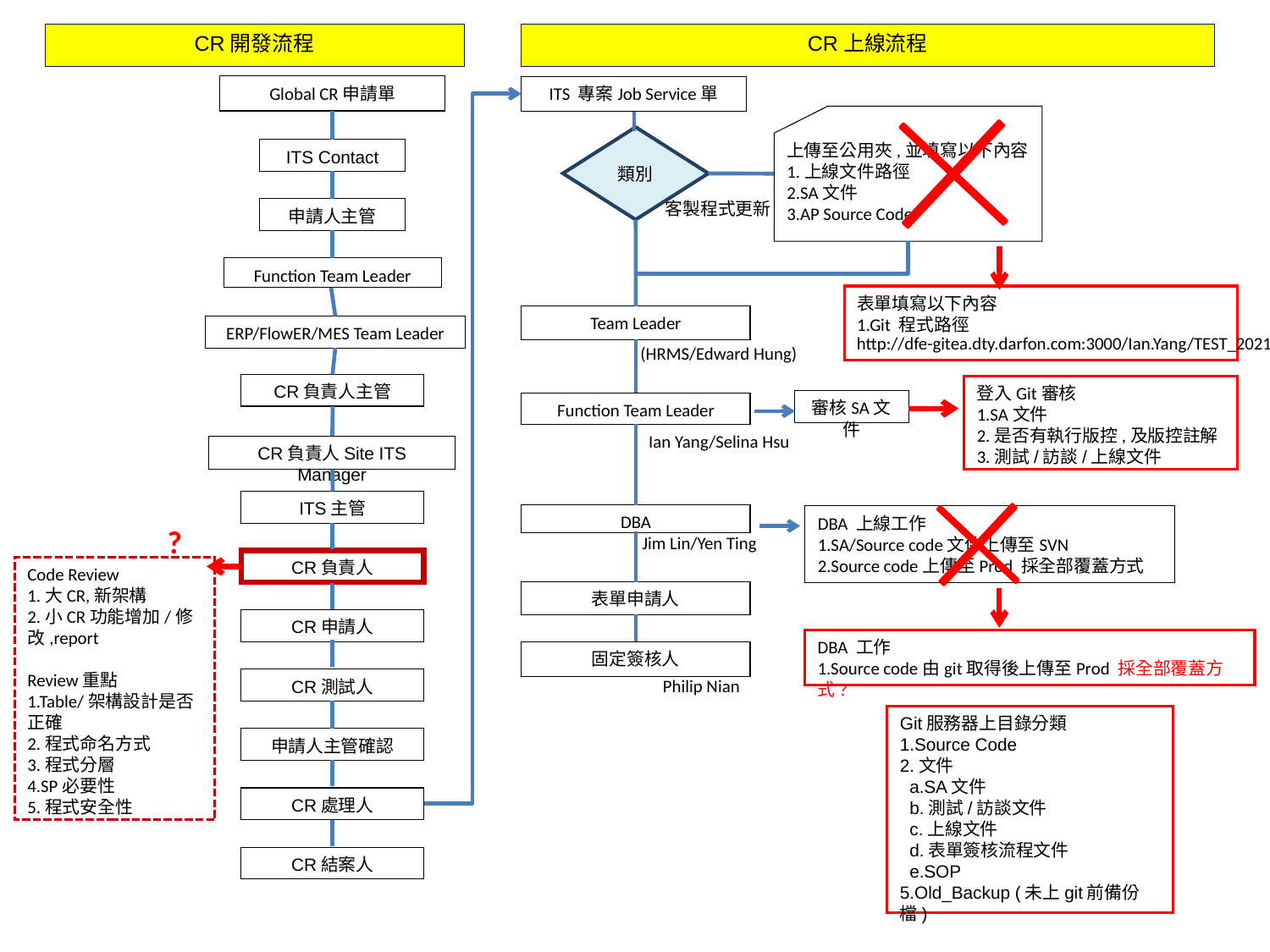

CR處理人階段
Global CR
CR開發流程
CR上線流程
Global CR申請單
ITS 專案Job Service單

上傳至公用夾,並填寫以下內容
1.上線文件路徑
2.SA文件
3.AP Source Code
類別
ITS Contact
客製程式更新
申請人主管
Function Team Leader
表單填寫以下內容
1.Git 程式路徑
Team Leader
ERP/FlowER/MES Team Leader
http://dfe-gitea.dty.darfon.com:3000/Ian.Yang/TEST_20210720.git
(HRMS/Edward Hung)
CR負責人主管
登入Git審核
1.SA文件
2.是否有執行版控,及版控註解
3.測試/訪談/上線文件

審核SA文件
Function Team Leader
Ian Yang/Selina Hsu
CR負責人Site ITS Manager
ITS主管

DBA
DBA 上線工作
1.SA/Source code文件上傳至SVN
2.Source code上傳至Prod 採全部覆蓋方式
?
Jim Lin/Yen Ting
CR負責人
Code Review
1.大CR,新架構
2.小CR功能增加/修改,report

Review重點
1.Table/架構設計是否正確
2.程式命名方式
3.程式分層
4.SP必要性
5.程式安全性
表單申請人
CR申請人
DBA 工作
1.Source code由git取得後上傳至Prod 採全部覆蓋方式?
固定簽核人
Philip Nian
CR測試人
Git服務器上目錄分類
1.Source Code
2.文件
  a.SA文件
  b.測試/訪談文件
  c.上線文件
  d.表單簽核流程文件
  e.SOP
5.Old_Backup (未上git前備份檔)
申請人主管確認
CR處理人
CR結案人